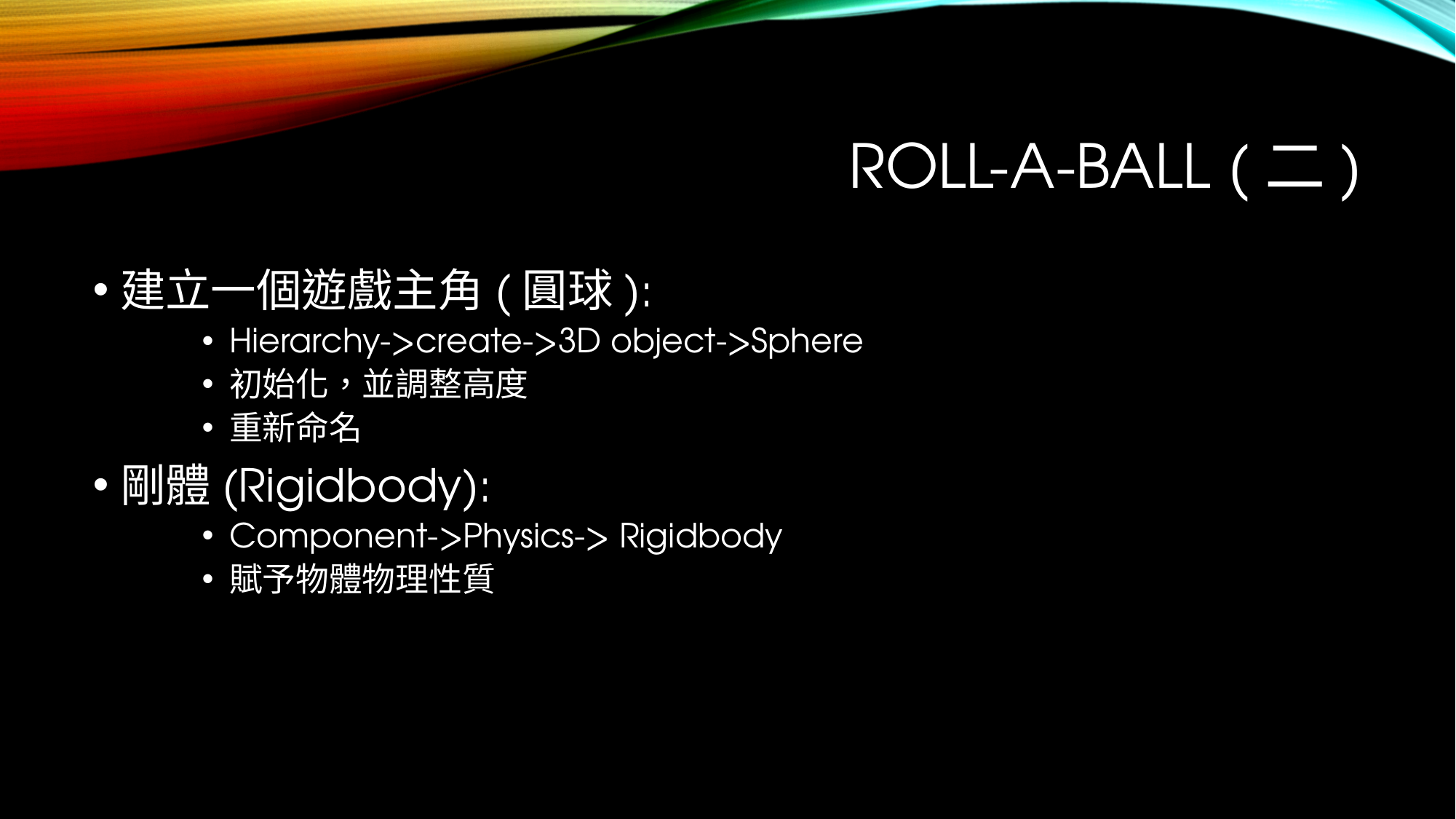

# Roll-A-Ball (二)
建立一個遊戲主角(圓球):
Hierarchy->create->3D object->Sphere
初始化，並調整高度
重新命名
剛體(Rigidbody):
Component->Physics-> Rigidbody
賦予物體物理性質